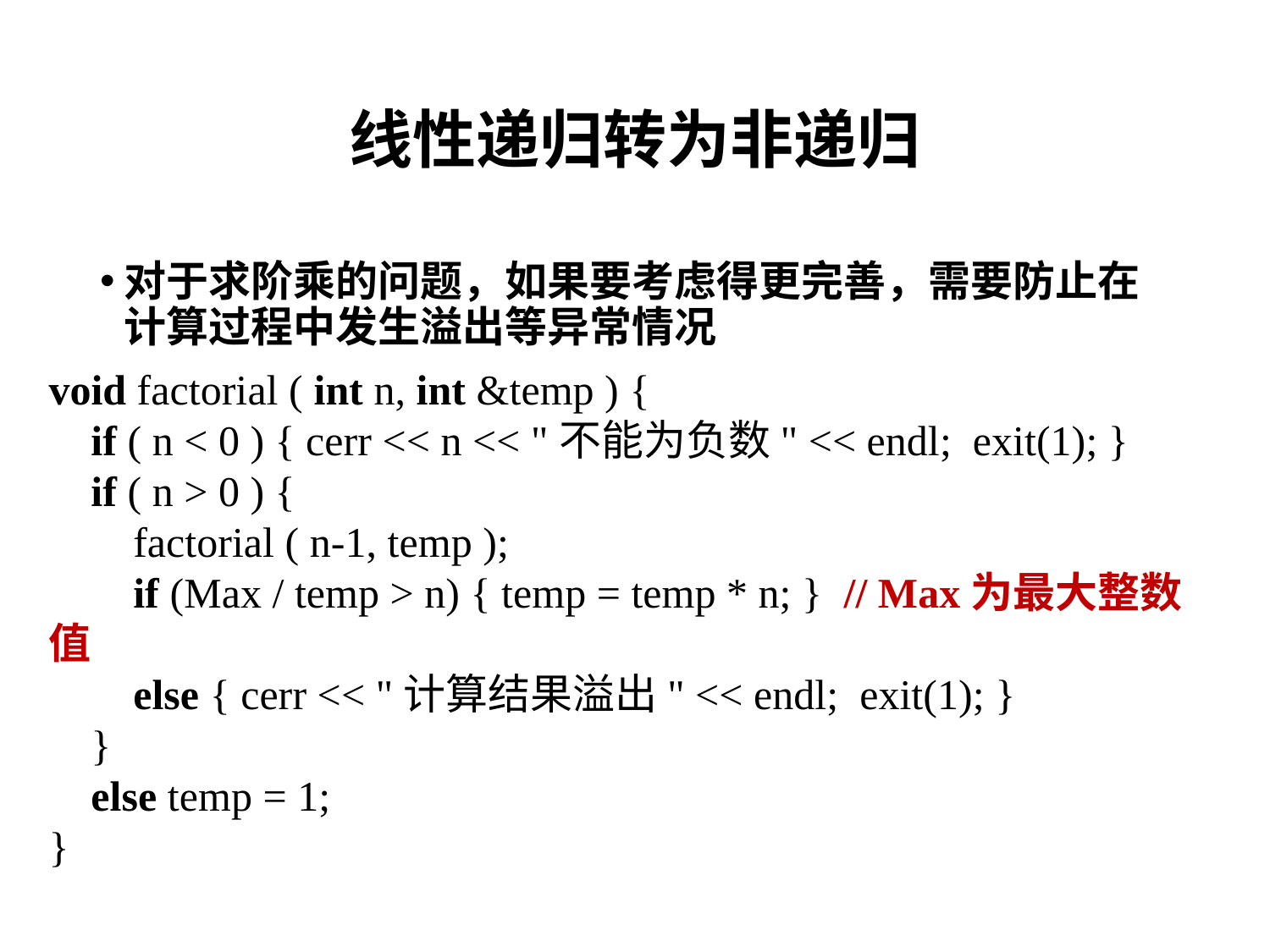

# 线性递归转为非递归
对于求阶乘的问题，如果要考虑得更完善，需要防止在计算过程中发生溢出等异常情况
void factorial ( int n, int &temp ) {
    if ( n < 0 ) { cerr << n << "不能为负数" << endl;  exit(1); }
    if ( n > 0 ) {
        factorial ( n-1, temp );
        if (Max / temp > n) { temp = temp * n; }  // Max为最大整数值
        else { cerr << "计算结果溢出" << endl;  exit(1); }
    }
    else temp = 1;
}